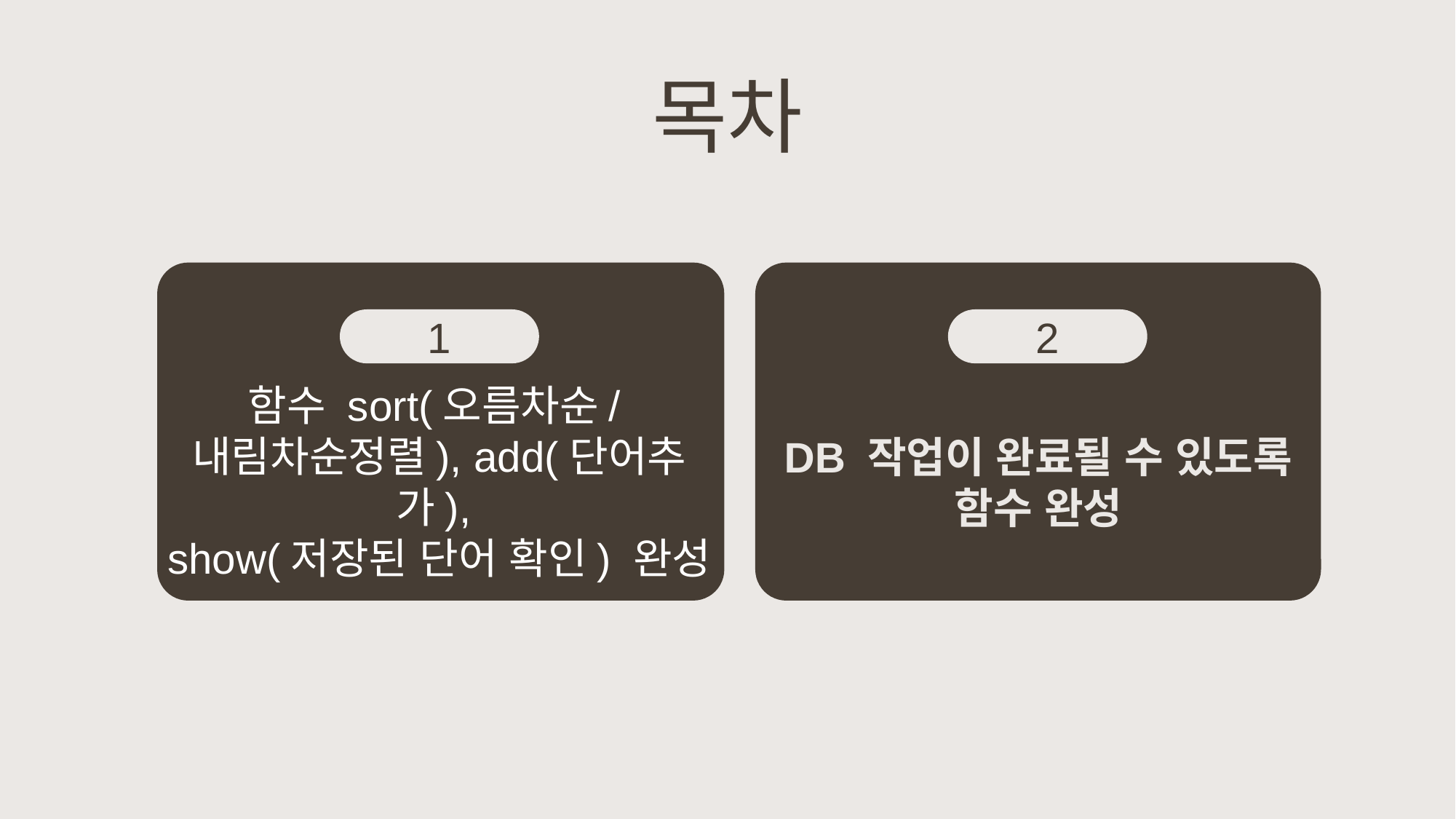

목차

1
2
함수 sort(오름차순/내림차순정렬), add(단어추가),
show(저장된 단어 확인) 완성
DB 작업이 완료될 수 있도록 함수 완성